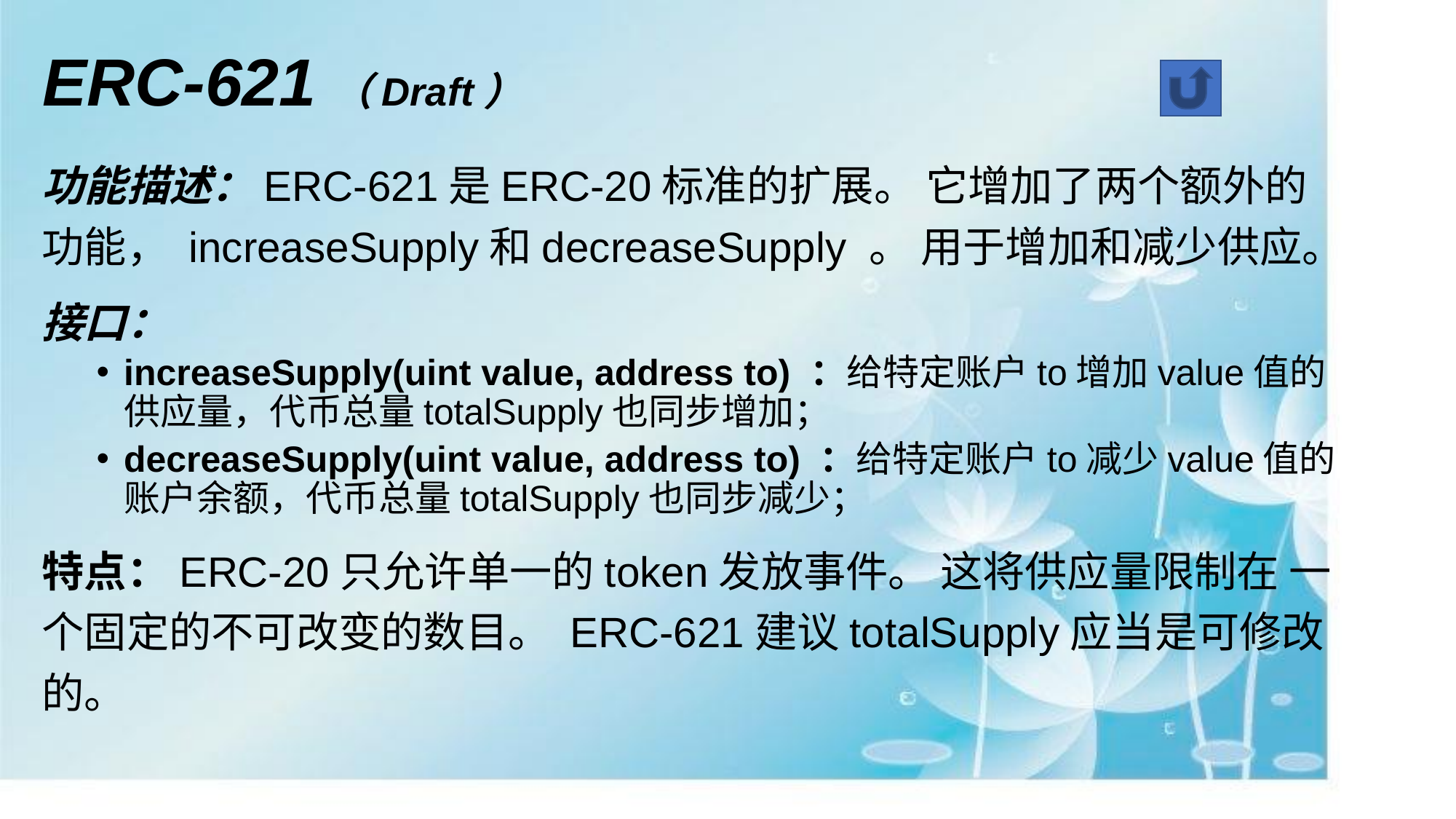

# ERC-621（Draft）

功能描述：ERC-621是ERC-20标准的扩展。 它增加了两个额外的功能， increaseSupply和decreaseSupply 。 用于增加和减少供应。
接口：
increaseSupply(uint value, address to) ：给特定账户to增加value值的供应量，代币总量totalSupply也同步增加；
decreaseSupply(uint value, address to) ：给特定账户to减少value值的账户余额，代币总量totalSupply也同步减少；
特点：ERC-20只允许单一的token发放事件。 这将供应量限制在 一个固定的不可改变的数目。 ERC-621建议totalSupply应当是可修改的。